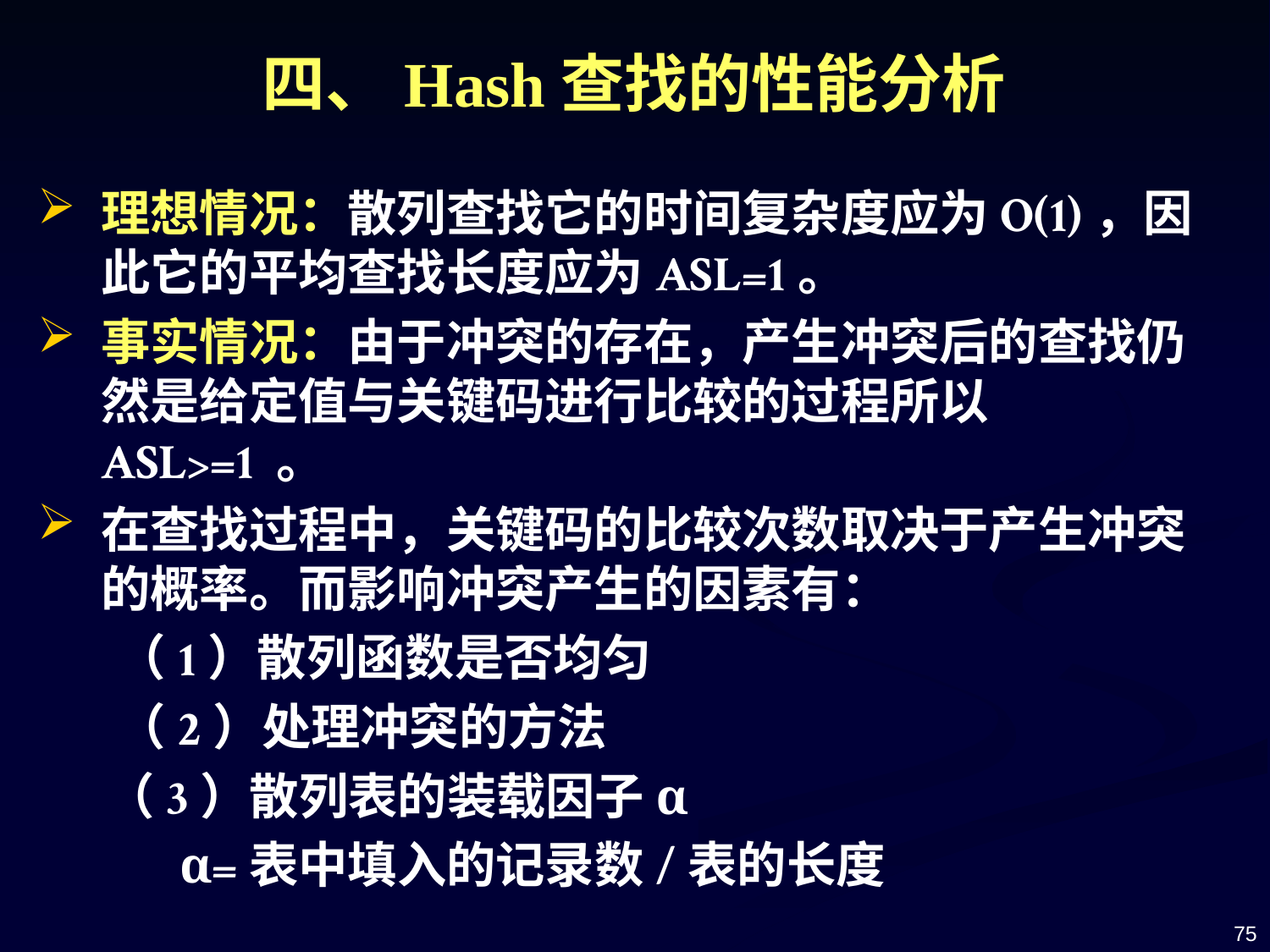

四、Hash查找的性能分析
理想情况：散列查找它的时间复杂度应为O(1)，因此它的平均查找长度应为ASL=1。
事实情况：由于冲突的存在，产生冲突后的查找仍然是给定值与关键码进行比较的过程所以ASL>=1 。
在查找过程中，关键码的比较次数取决于产生冲突的概率。而影响冲突产生的因素有：
      （1）散列函数是否均匀
      （2）处理冲突的方法
     （3）散列表的装载因子α
              α=表中填入的记录数/表的长度
75